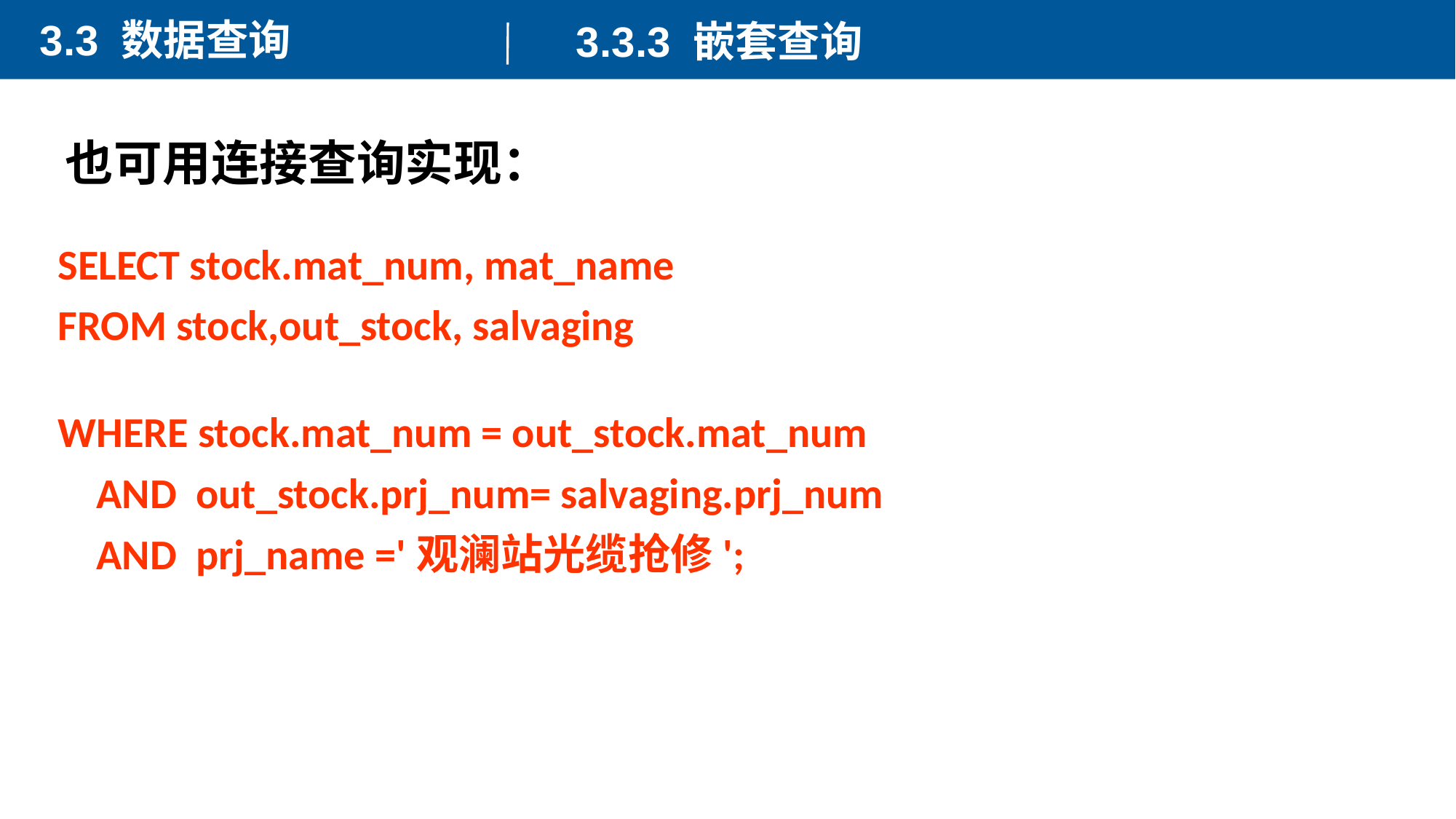

3.3 数据查询
3.3.3 嵌套查询
也可用连接查询实现：
SELECT stock.mat_num, mat_name
FROM stock,out_stock, salvaging
WHERE stock.mat_num = out_stock.mat_num
    AND  out_stock.prj_num= salvaging.prj_num
    AND  prj_name ='观澜站光缆抢修';